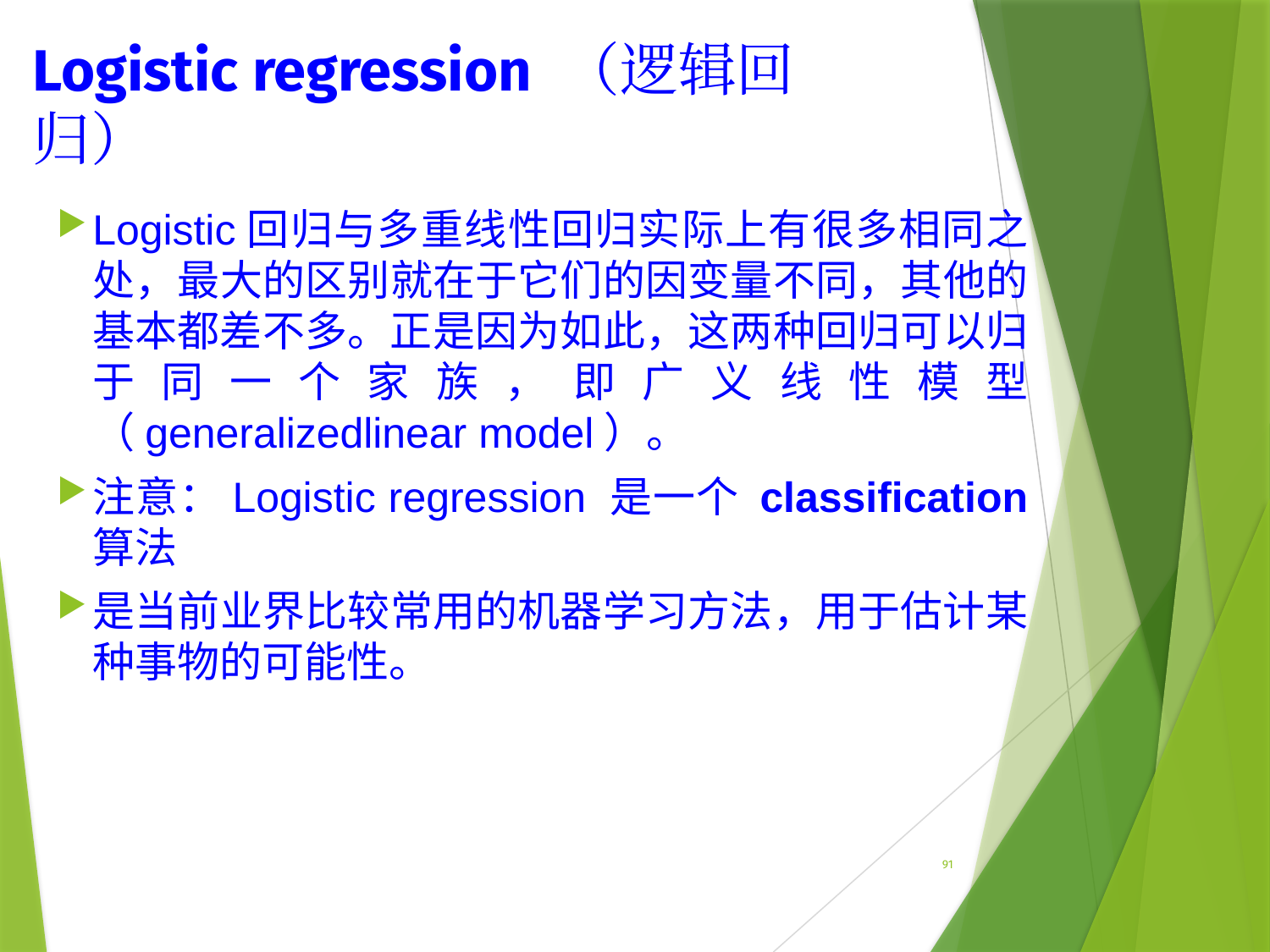

# Logistic regression （逻辑回归）
Logistic回归与多重线性回归实际上有很多相同之处，最大的区别就在于它们的因变量不同，其他的基本都差不多。正是因为如此，这两种回归可以归于同一个家族，即广义线性模型（generalizedlinear model）。
注意：Logistic regression 是一个 classification 算法
是当前业界比较常用的机器学习方法，用于估计某种事物的可能性。
91